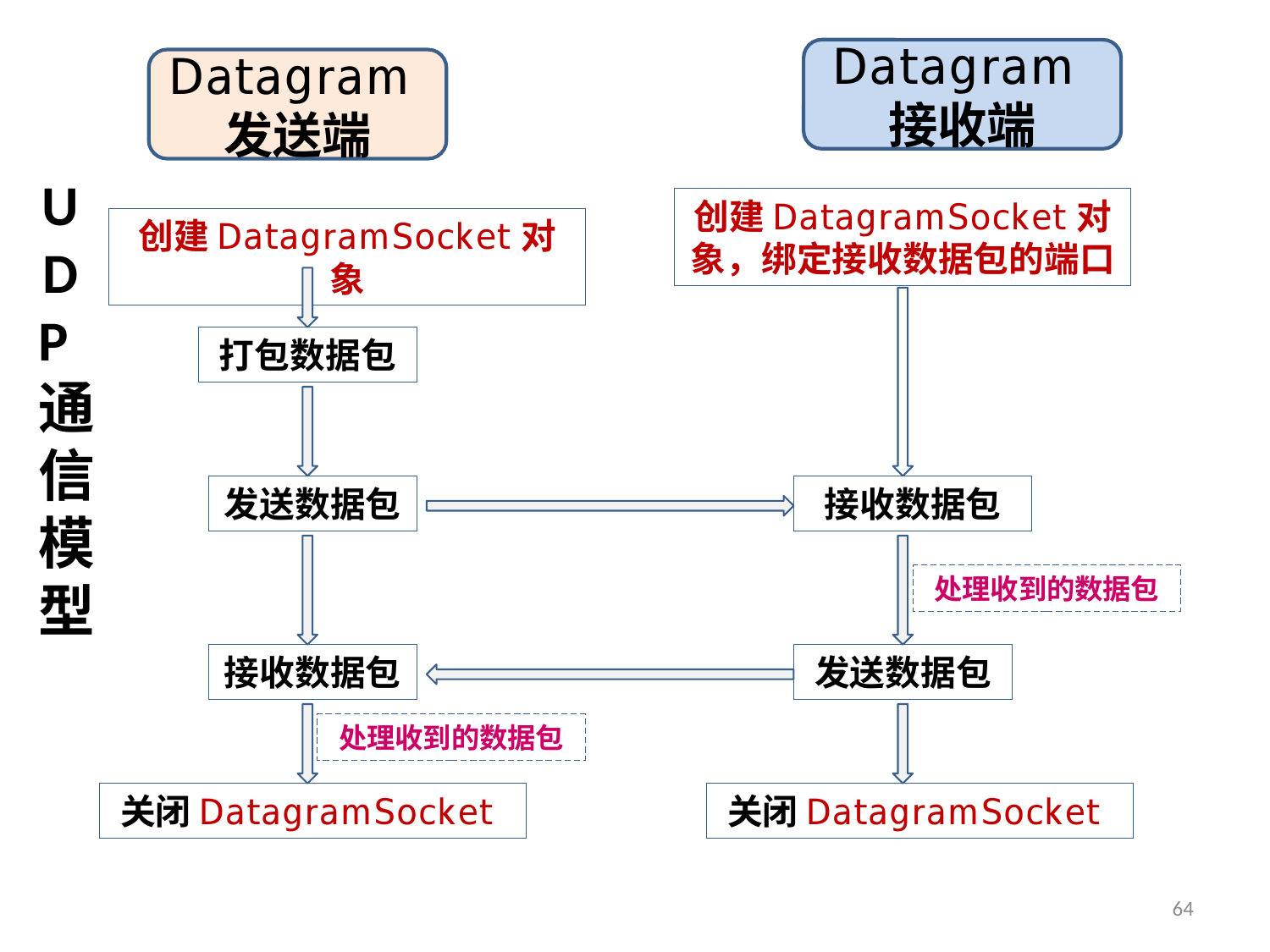

Datagram接收端
Datagram发送端
# UDP通信模型
创建DatagramSocket对象，绑定接收数据包的端口
创建DatagramSocket对象

打包数据包

发送数据包
接收数据包

处理收到的数据包
接收数据包
发送数据包

处理收到的数据包
关闭DatagramSocket
关闭DatagramSocket
64